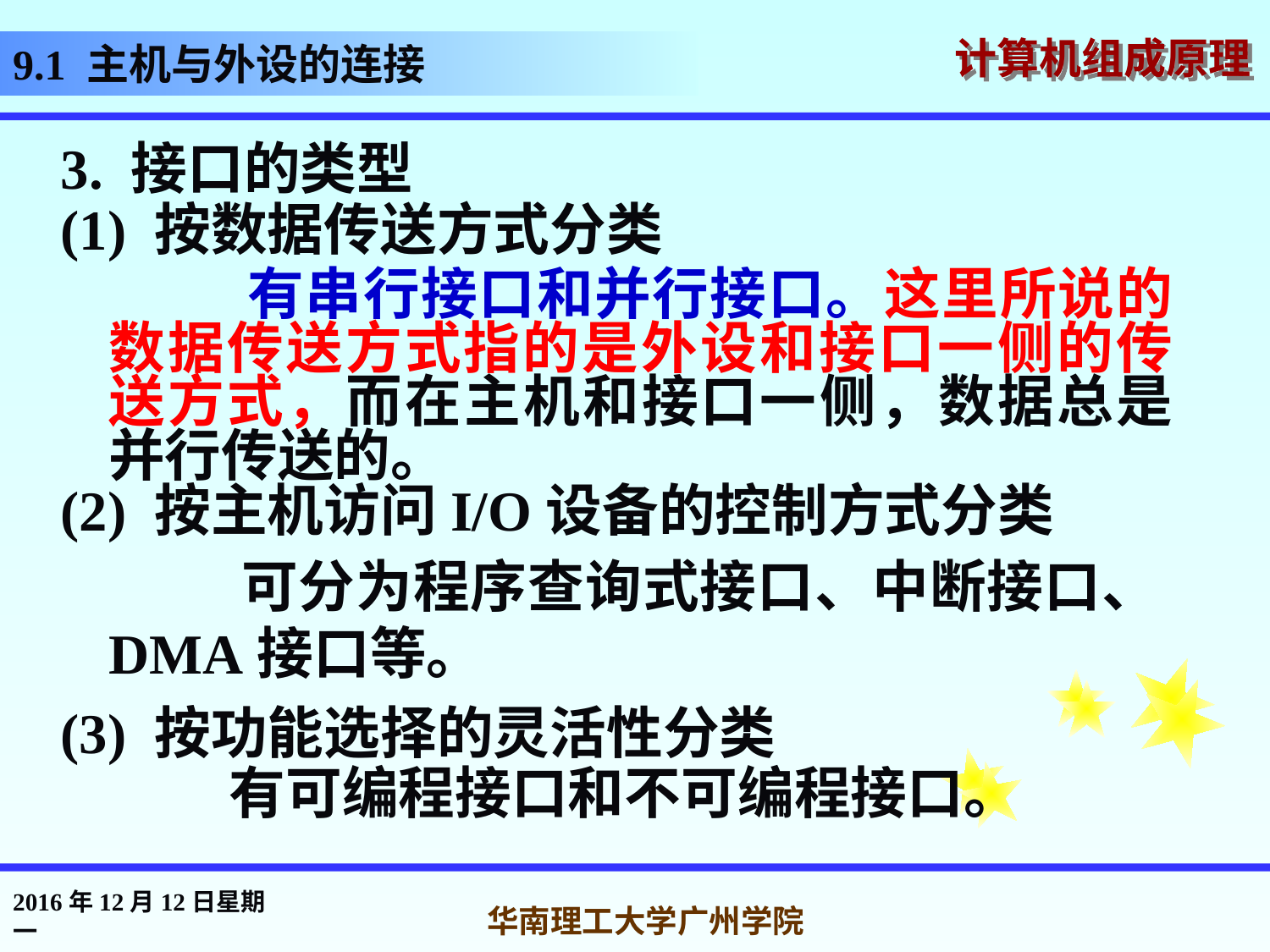

# 9.1 主机与外设的连接
3. 接口的类型
(1) 按数据传送方式分类
            有串行接口和并行接口。这里所说的数据传送方式指的是外设和接口一侧的传送方式，而在主机和接口一侧，数据总是并行传送的。
(2) 按主机访问I/O设备的控制方式分类
            可分为程序查询式接口、中断接口、DMA接口等。
(3) 按功能选择的灵活性分类
            有可编程接口和不可编程接口。
2016年12月12日星期一
华南理工大学广州学院